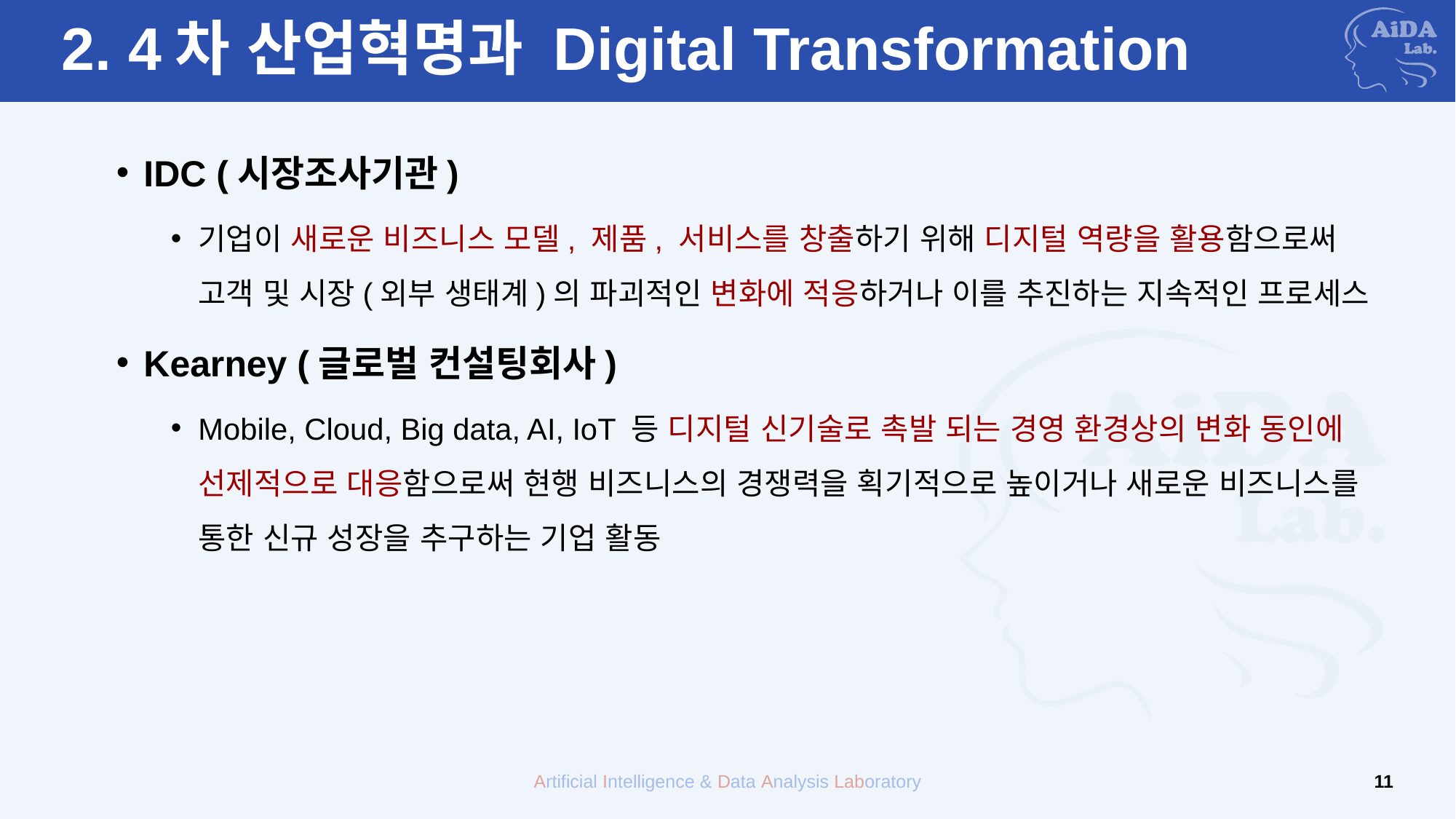

# 2. 4차 산업혁명과 Digital Transformation
IDC (시장조사기관)
기업이 새로운 비즈니스 모델, 제품, 서비스를 창출하기 위해 디지털 역량을 활용함으로써 고객 및 시장(외부 생태계)의 파괴적인 변화에 적응하거나 이를 추진하는 지속적인 프로세스
Kearney (글로벌 컨설팅회사)
Mobile, Cloud, Big data, AI, IoT 등 디지털 신기술로 촉발 되는 경영 환경상의 변화 동인에 선제적으로 대응함으로써 현행 비즈니스의 경쟁력을 획기적으로 높이거나 새로운 비즈니스를 통한 신규 성장을 추구하는 기업 활동

Artificial Intelligence & Data Analysis Laboratory
11